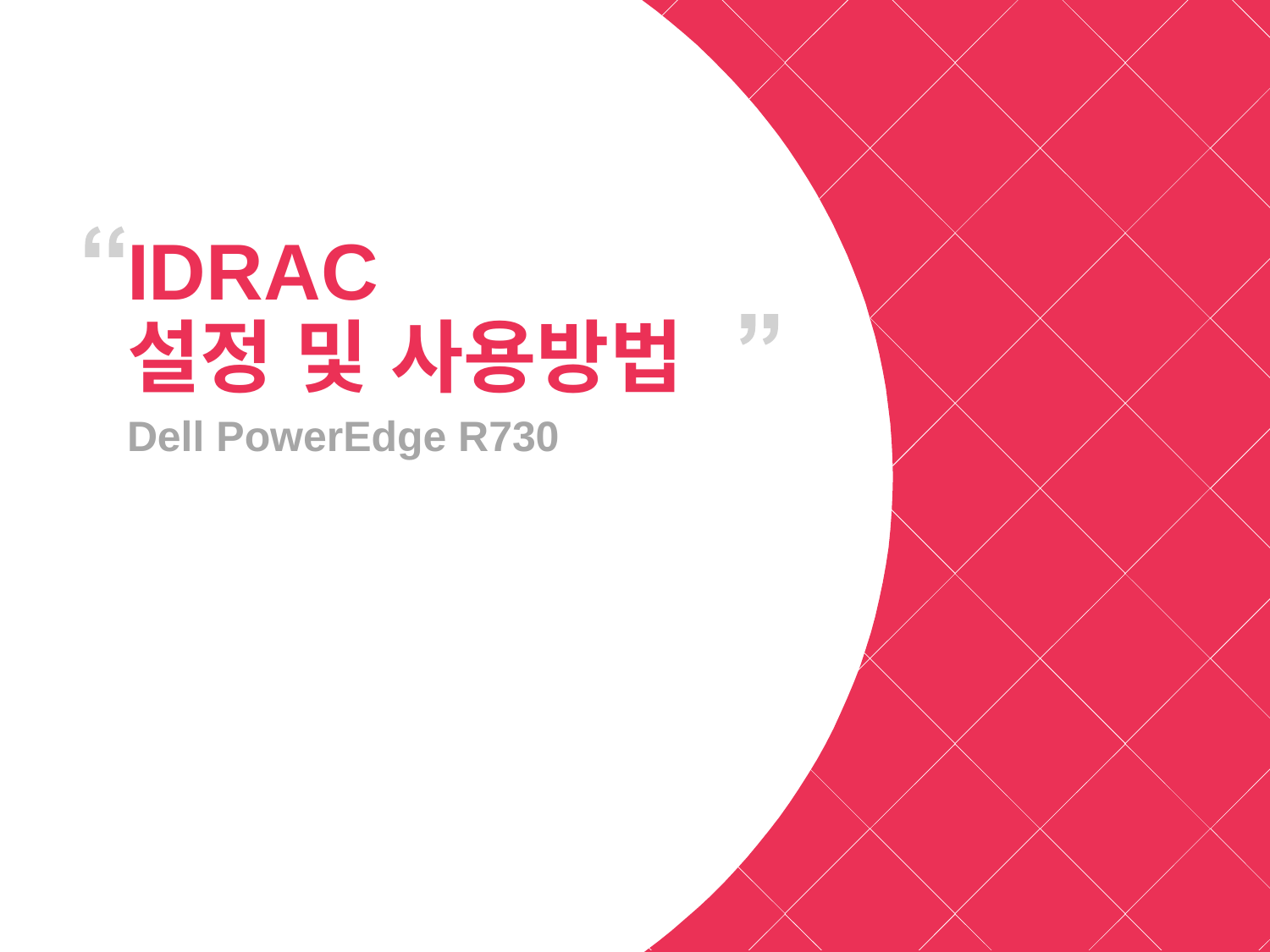

# IDRAC 설정 및 사용방법

Dell PowerEdge R730